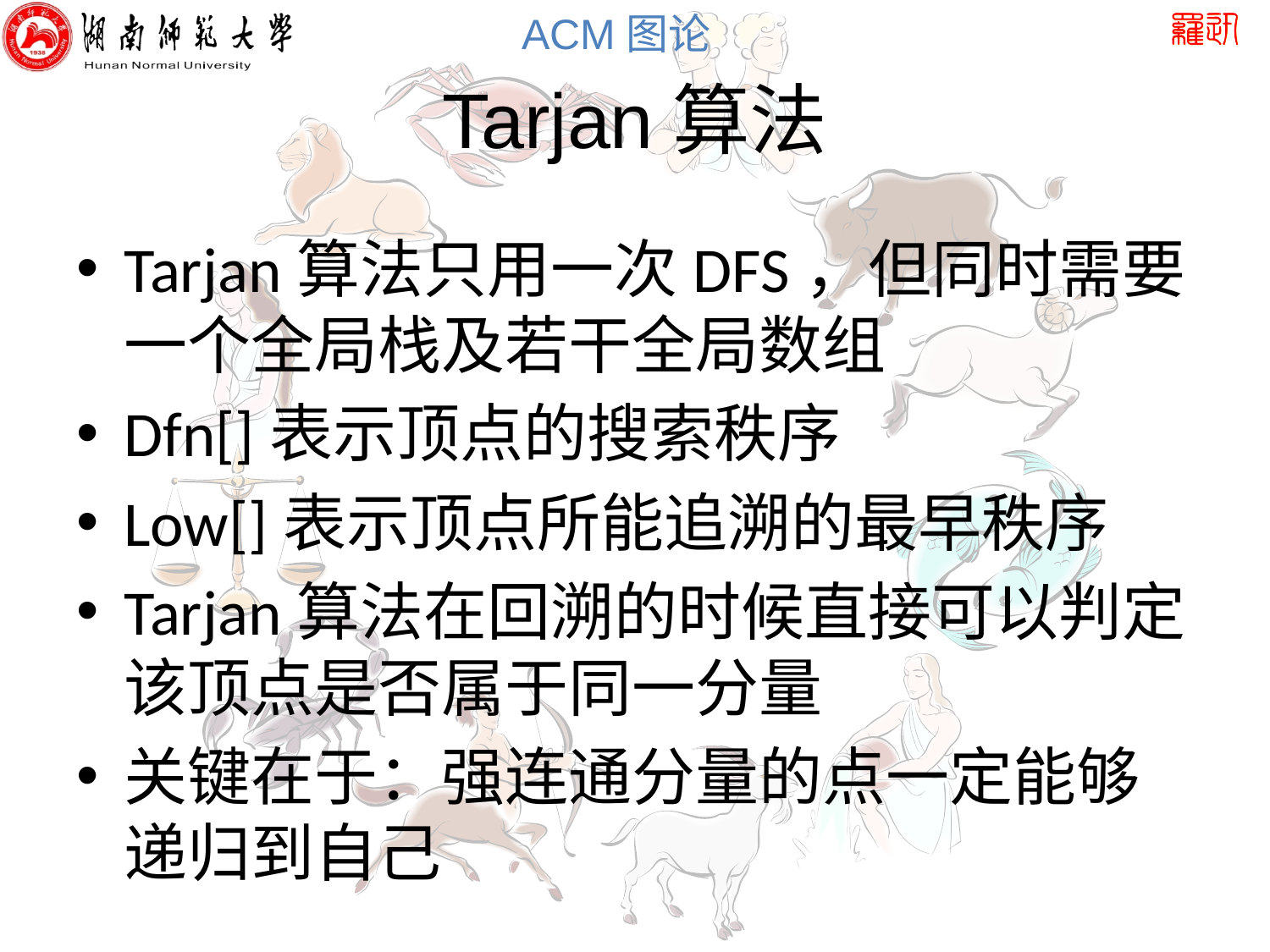

# Tarjan算法
Tarjan算法只用一次DFS，但同时需要一个全局栈及若干全局数组
Dfn[]表示顶点的搜索秩序
Low[]表示顶点所能追溯的最早秩序
Tarjan算法在回溯的时候直接可以判定该顶点是否属于同一分量
关键在于：强连通分量的点一定能够递归到自己